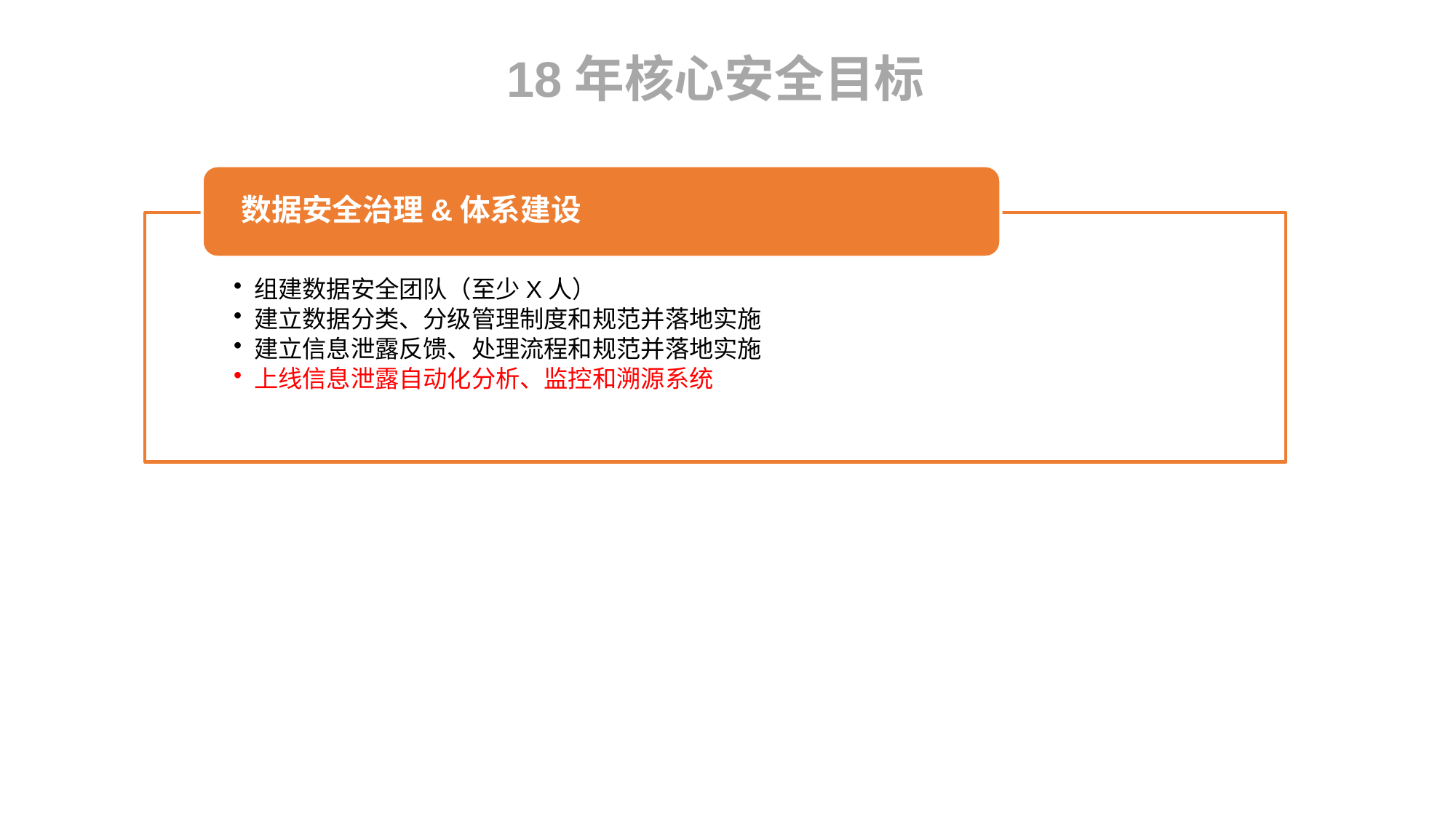

18年核心安全目标
组建数据安全团队（至少X人）
建立数据分类、分级管理制度和规范并落地实施
建立信息泄露反馈、处理流程和规范并落地实施
上线信息泄露自动化分析、监控和溯源系统
数据安全治理&体系建设